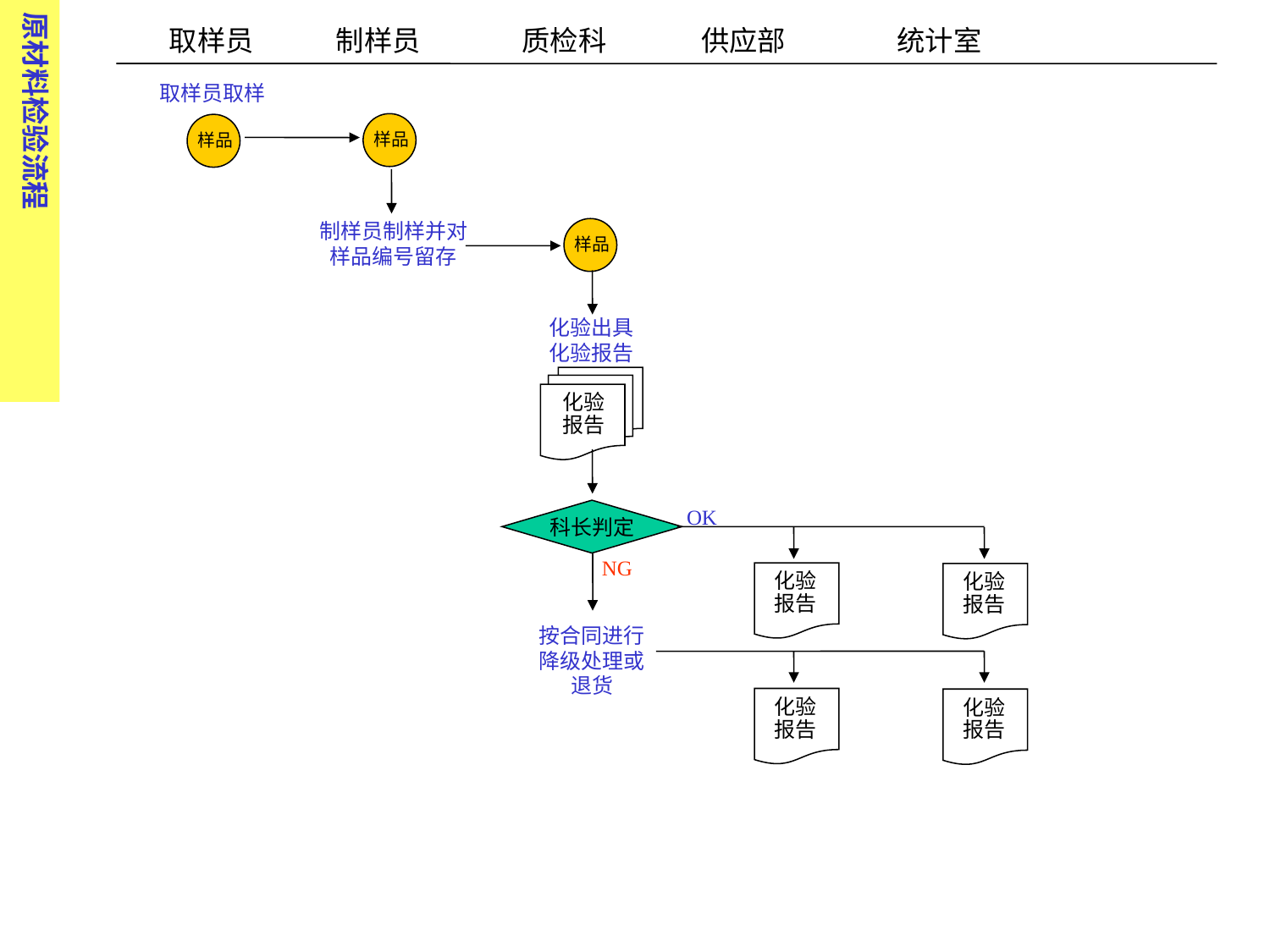

原材料检验流程
取样员             制样员                质检科               供应部　             统计室

取样员取样

样品
样品

制样员制样并对样品编号留存

样品

化验出具化验报告

化验报告

OK

科长判定

NG

化验报告
化验报告
按合同进行降级处理或退货

化验报告
化验报告
61